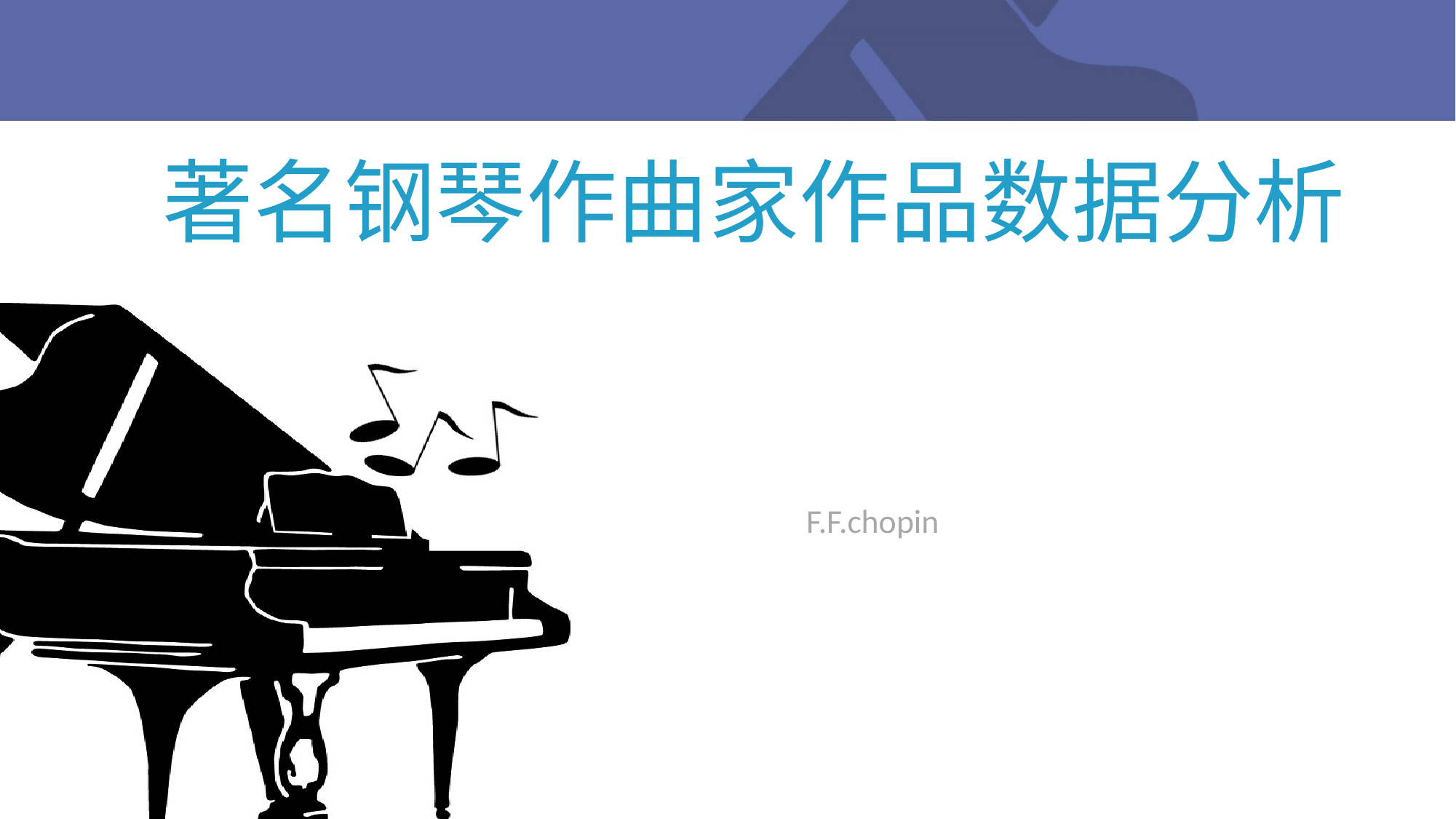

# 著名钢琴作曲家作品数据分析
巴赫-P.E.Bach
莫扎特-W.A.Mozart
贝多芬-L.van.beethoven
肖邦-F.F.chopin
李斯特-F.Liszt
勃拉姆斯-J.Brahms
拉赫马尼若夫-S.V.Rachmaninoff